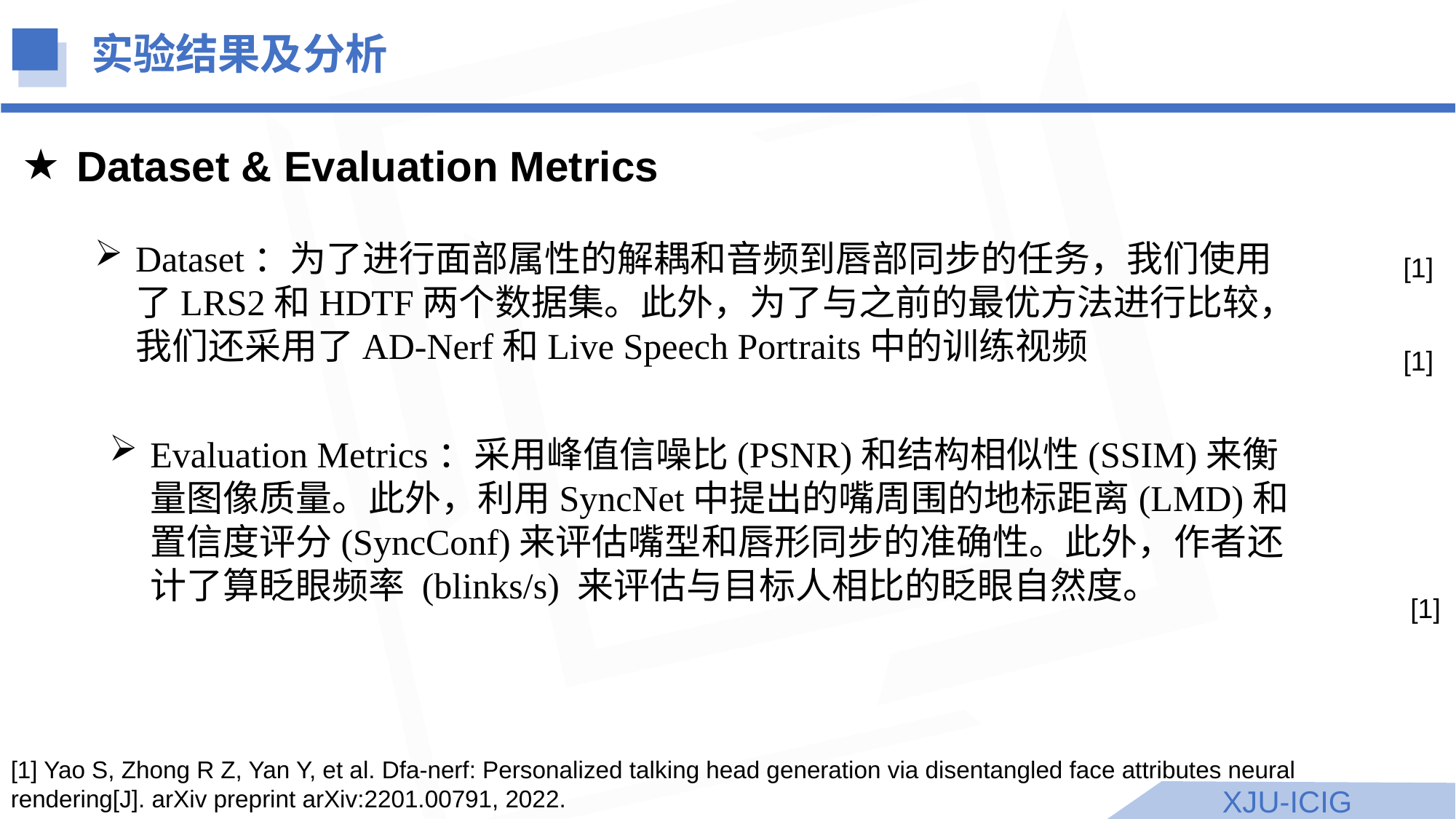

实验结果及分析

Dataset & Evaluation Metrics
Dataset：为了进行面部属性的解耦和音频到唇部同步的任务，我们使用了LRS2和HDTF两个数据集。此外，为了与之前的最优方法进行比较，我们还采用了AD-Nerf和Live Speech Portraits中的训练视频
[1]
[1]
Evaluation Metrics：采用峰值信噪比(PSNR)和结构相似性(SSIM)来衡量图像质量。此外，利用SyncNet中提出的嘴周围的地标距离(LMD)和置信度评分(SyncConf)来评估嘴型和唇形同步的准确性。此外，作者还计了算眨眼频率 (blinks/s) 来评估与目标人相比的眨眼自然度。
[1]
[1] Yao S, Zhong R Z, Yan Y, et al. Dfa-nerf: Personalized talking head generation via disentangled face attributes neural rendering[J]. arXiv preprint arXiv:2201.00791, 2022.
XJU-ICIG